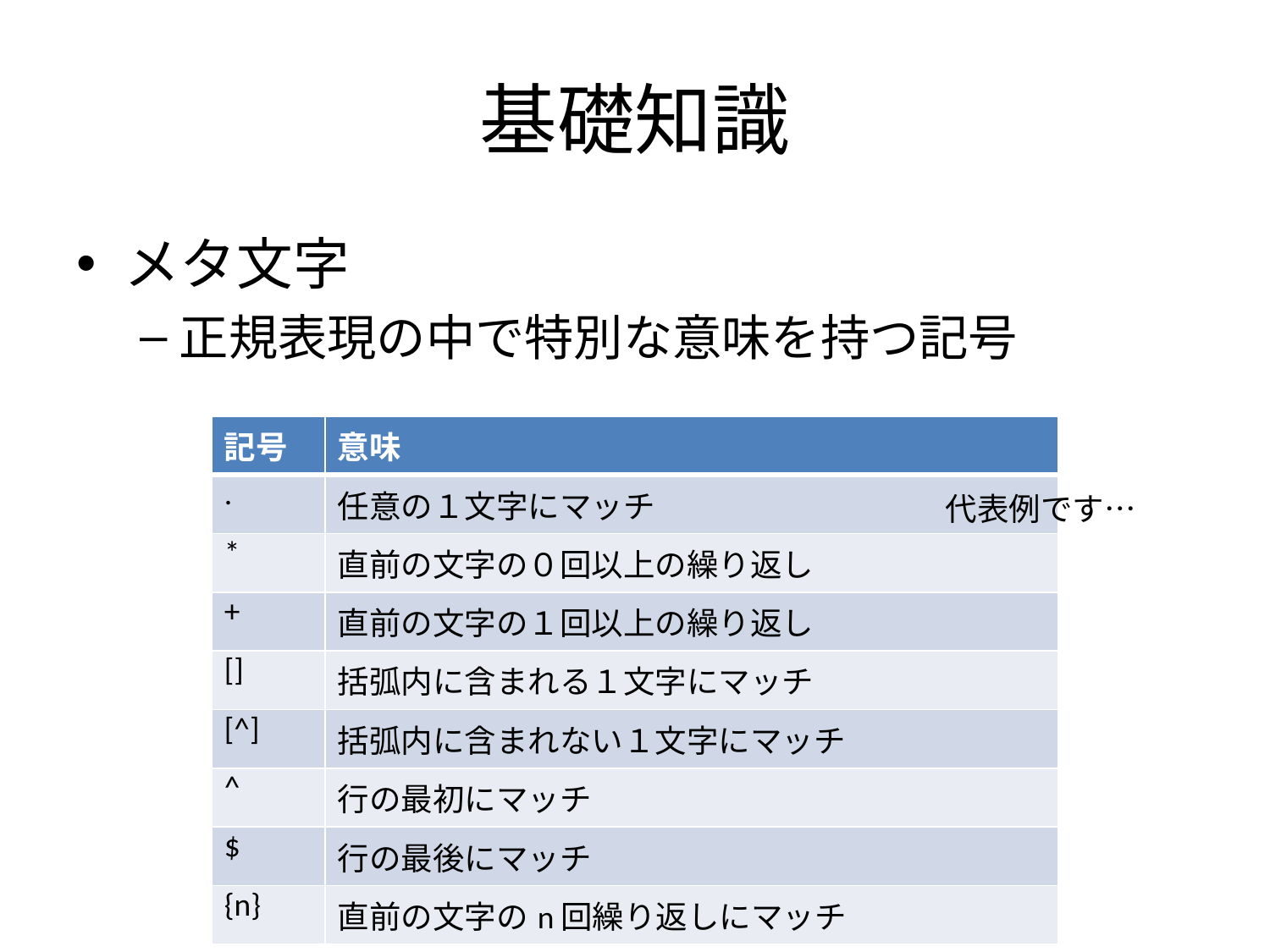

# 基礎知識
メタ文字
正規表現の中で特別な意味を持つ記号
| 記号 | 意味 |
| --- | --- |
| . | 任意の１文字にマッチ |
| \* | 直前の文字の０回以上の繰り返し |
| + | 直前の文字の１回以上の繰り返し |
| [] | 括弧内に含まれる１文字にマッチ |
| [^] | 括弧内に含まれない１文字にマッチ |
| ^ | 行の最初にマッチ |
| $ | 行の最後にマッチ |
| {n} | 直前の文字のn回繰り返しにマッチ |
代表例です…